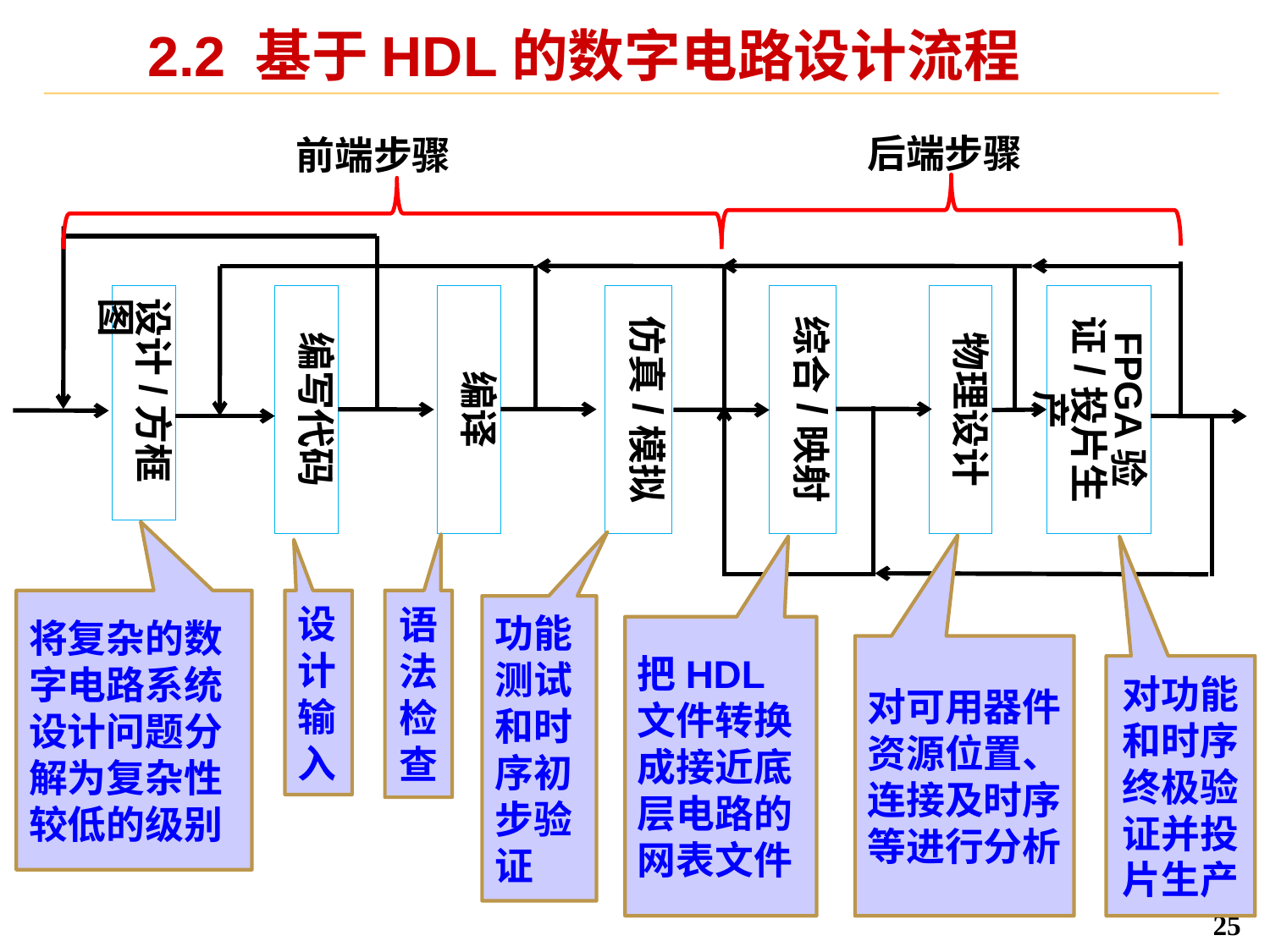

# 2.2 基于HDL的数字电路设计流程
后端步骤
前端步骤
设计/方框图
编写代码
编译
仿真/模拟
综合/映射
FPGA验证/投片生产
物理设计
将复杂的数字电路系统设计问题分解为复杂性较低的级别
设计输入
语法检查
功能测试和时序初步验证
把HDL文件转换成接近底层电路的网表文件
对可用器件资源位置、连接及时序等进行分析
对功能和时序终极验证并投片生产
25